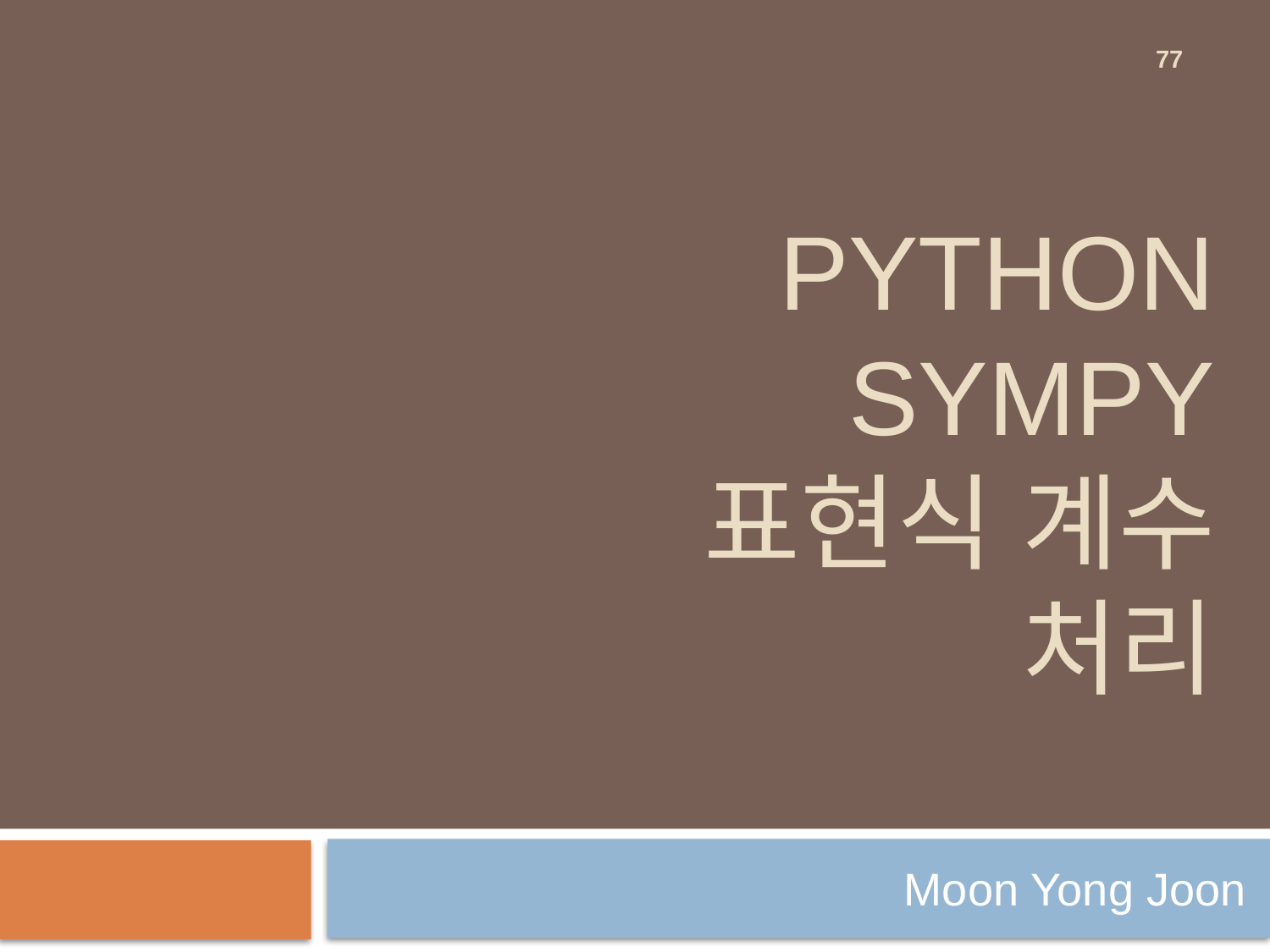

77
# Python sympy 표현식 계수 처리
Moon Yong Joon